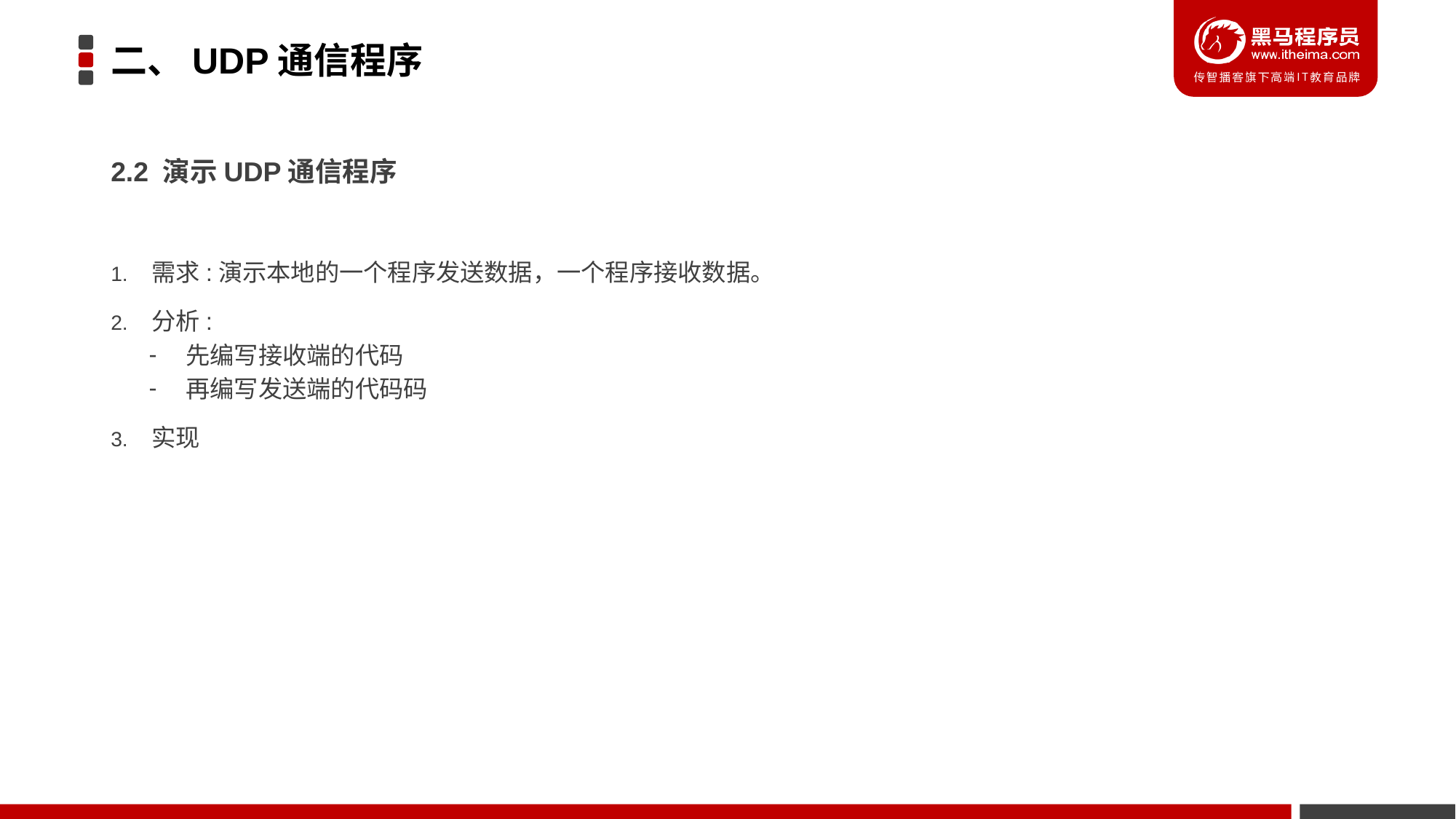

# 二、UDP通信程序
2.2 演示UDP通信程序
需求:演示本地的一个程序发送数据，一个程序接收数据。
分析:
先编写接收端的代码
再编写发送端的代码码
实现